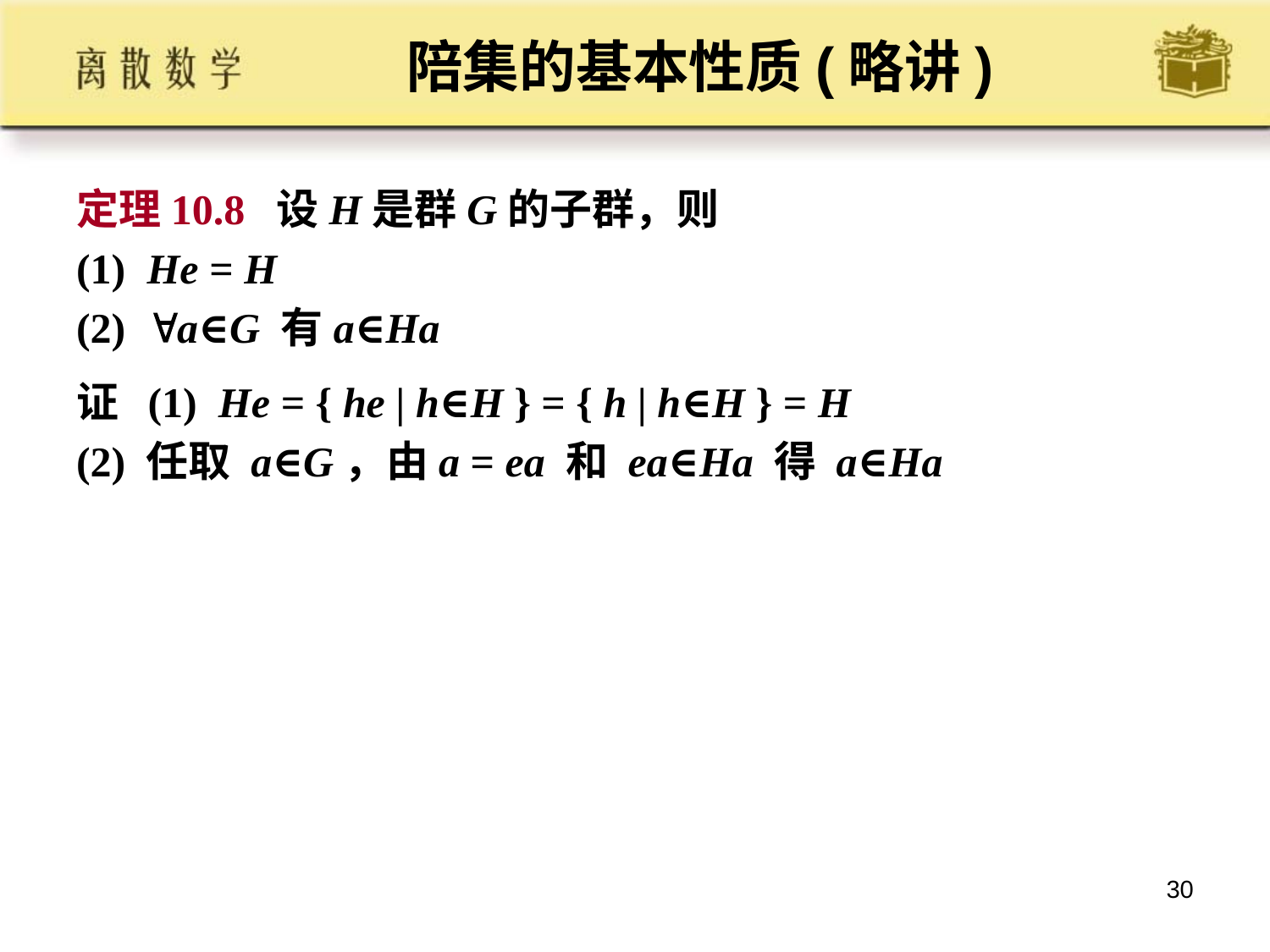

# 陪集的基本性质(略讲)
定理10.8  设H是群G的子群，则
(1)  He = H
(2)  ∀a∈G 有a∈Ha
证  (1)  He = { he | h∈H } = { h | h∈H } = H
(2) 任取 a∈G，由a = ea 和 ea∈Ha 得 a∈Ha
30